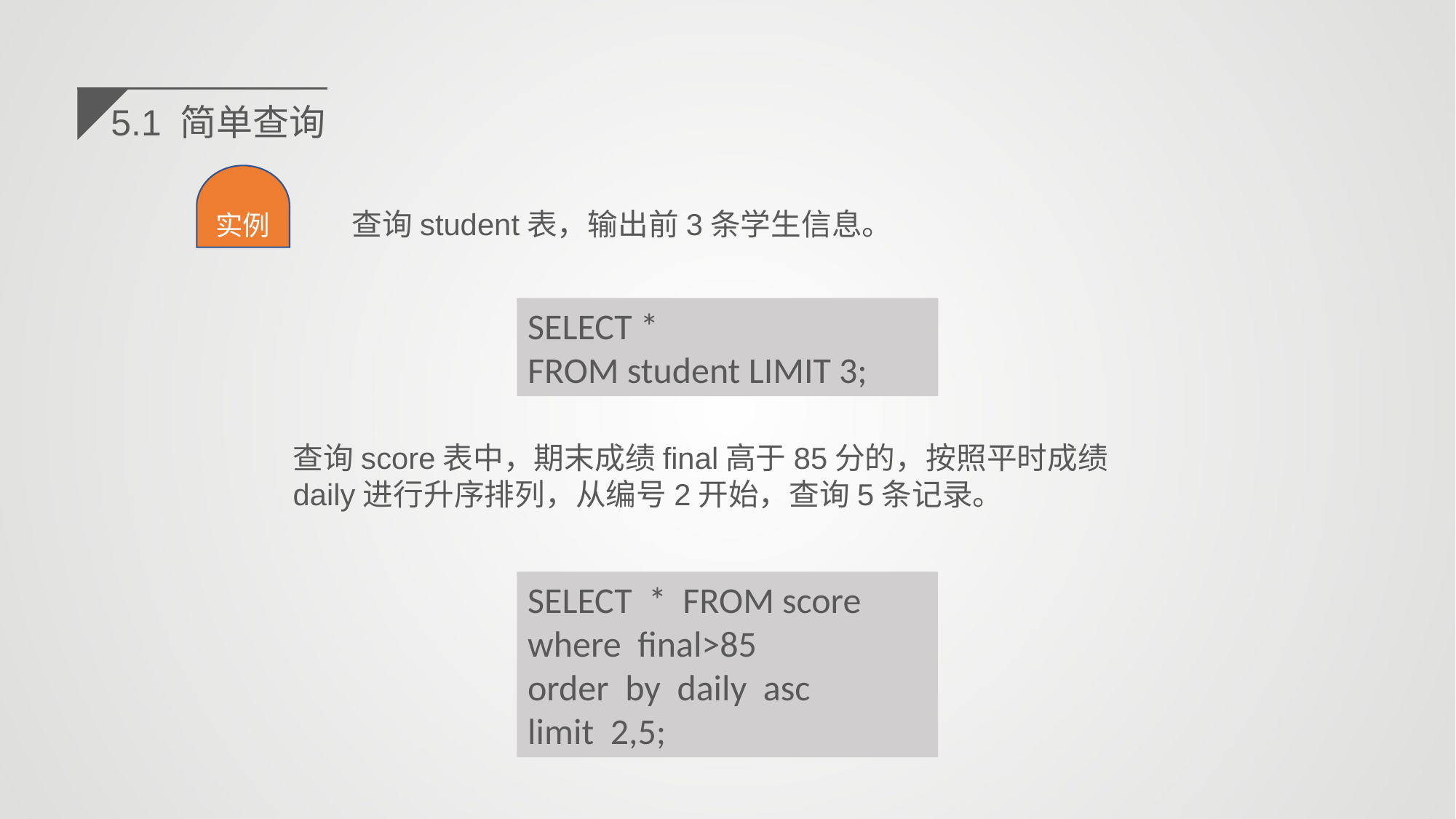

5.1 简单查询

      查询student表，输出前3条学生信息。
实例
SELECT *
FROM student LIMIT 3;
查询score表中，期末成绩final高于85分的，按照平时成绩daily进行升序排列，从编号2开始，查询5条记录。
SELECT  *  FROM score
where  final>85
order  by  daily  asc
limit  2,5;